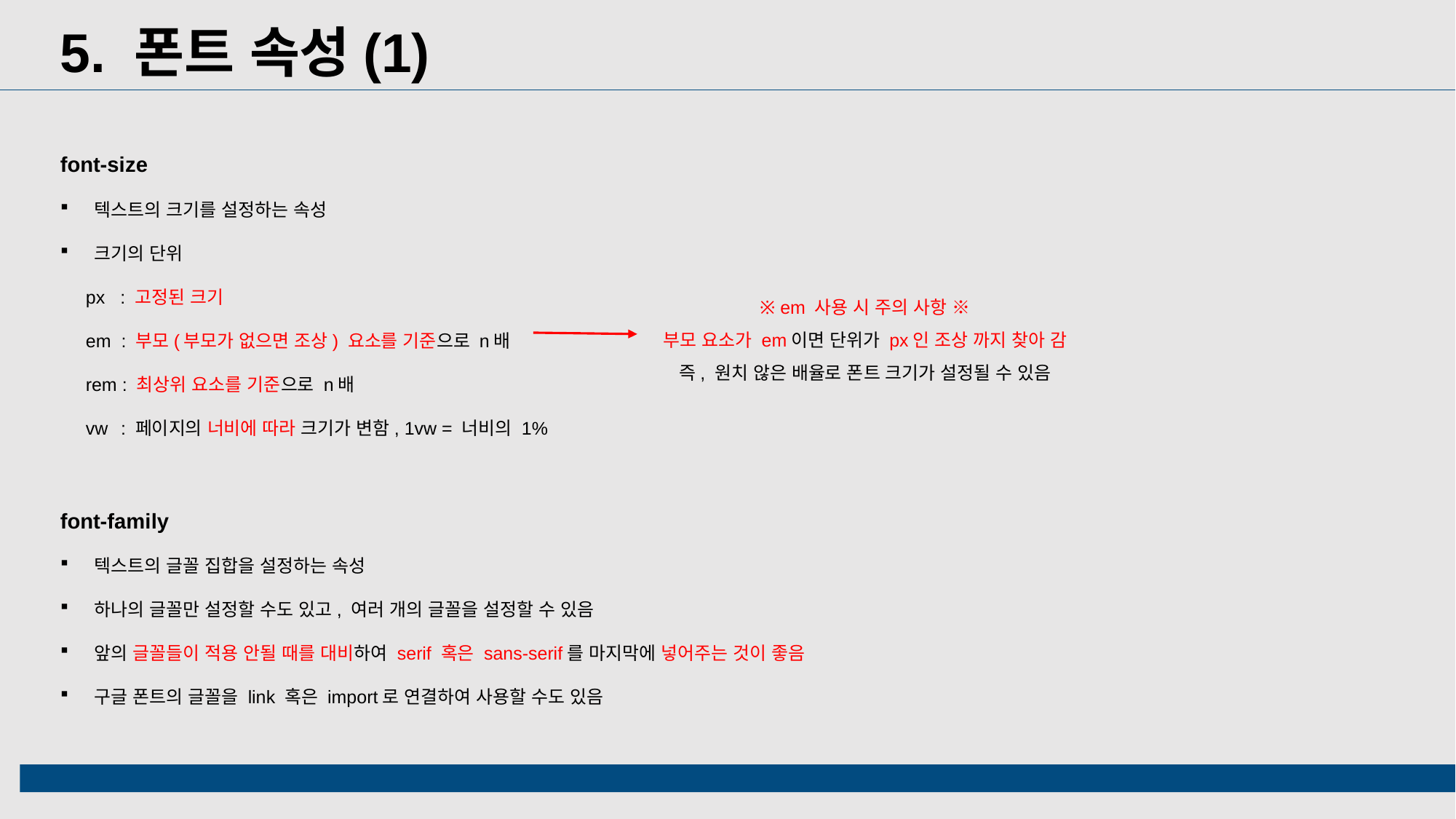

5. 폰트 속성(1)
font-size
텍스트의 크기를 설정하는 속성
크기의 단위
     px   : 고정된 크기
     em  : 부모(부모가 없으면 조상) 요소를 기준으로 n배
     rem : 최상위 요소를 기준으로 n배
     vw   : 페이지의 너비에 따라 크기가 변함, 1vw = 너비의 1%

font-family
텍스트의 글꼴 집합을 설정하는 속성
하나의 글꼴만 설정할 수도 있고, 여러 개의 글꼴을 설정할 수 있음
앞의 글꼴들이 적용 안될 때를 대비하여 serif 혹은 sans-serif를 마지막에 넣어주는 것이 좋음
구글 폰트의 글꼴을 link 혹은 import로 연결하여 사용할 수도 있음
※ em 사용 시 주의 사항 ※
부모 요소가 em이면 단위가 px인 조상 까지 찾아 감
즉, 원치 않은 배율로 폰트 크기가 설정될 수 있음